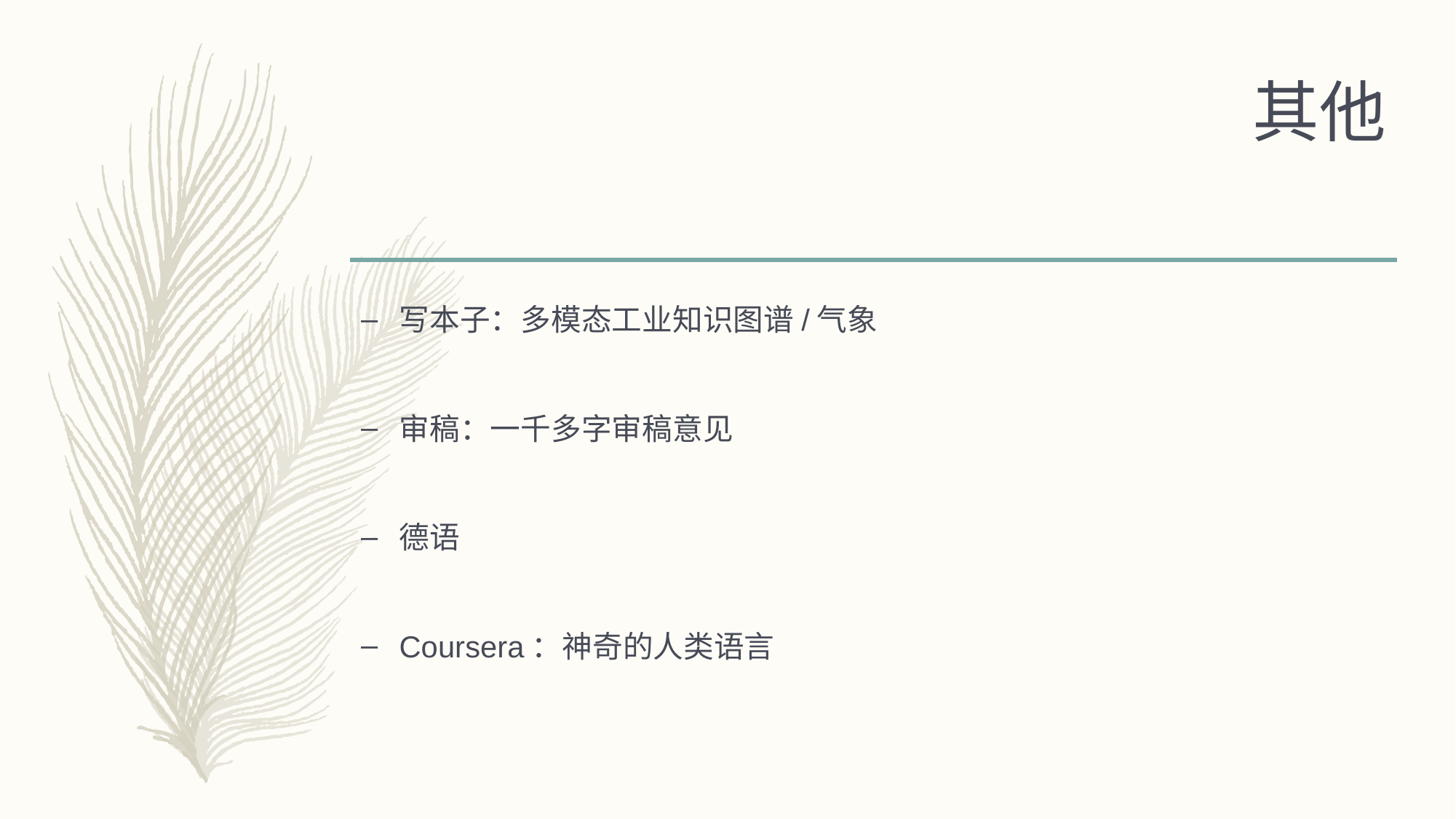

# 其他
写本子：多模态工业知识图谱/气象

审稿：一千多字审稿意见

德语

Coursera：神奇的人类语言